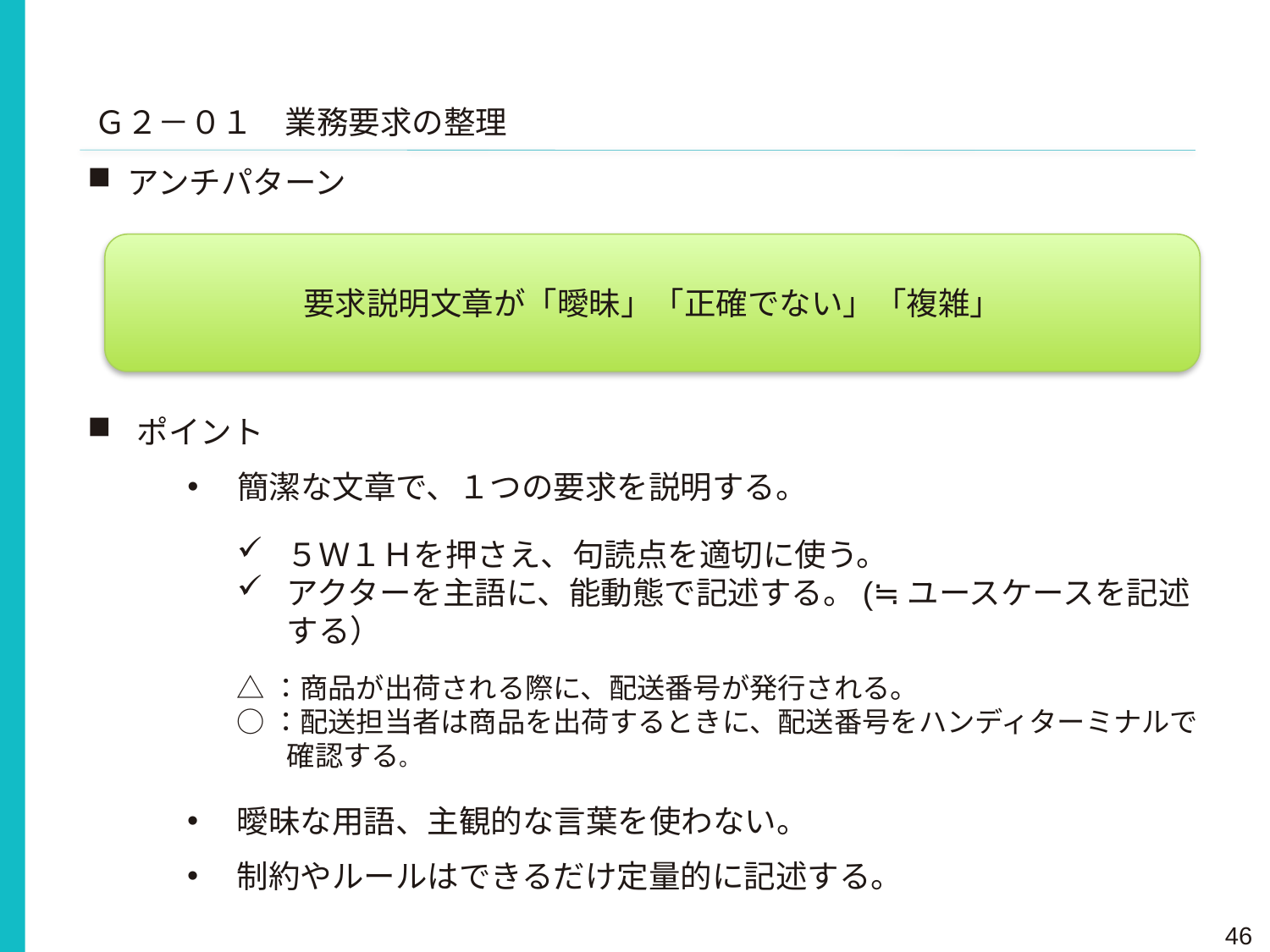

Ｇ２－０１　業務要求の整理
アンチパターン
要求説明文章が「曖昧」「正確でない」「複雑」
ポイント

簡潔な文章で、１つの要求を説明する。

５Ｗ１Ｈを押さえ、句読点を適切に使う。
アクターを主語に、能動態で記述する。(≒ユースケースを記述する）

△：商品が出荷される際に、配送番号が発行される。
○：配送担当者は商品を出荷するときに、配送番号をハンディターミナルで確認する。

曖昧な用語、主観的な言葉を使わない。

制約やルールはできるだけ定量的に記述する。
46